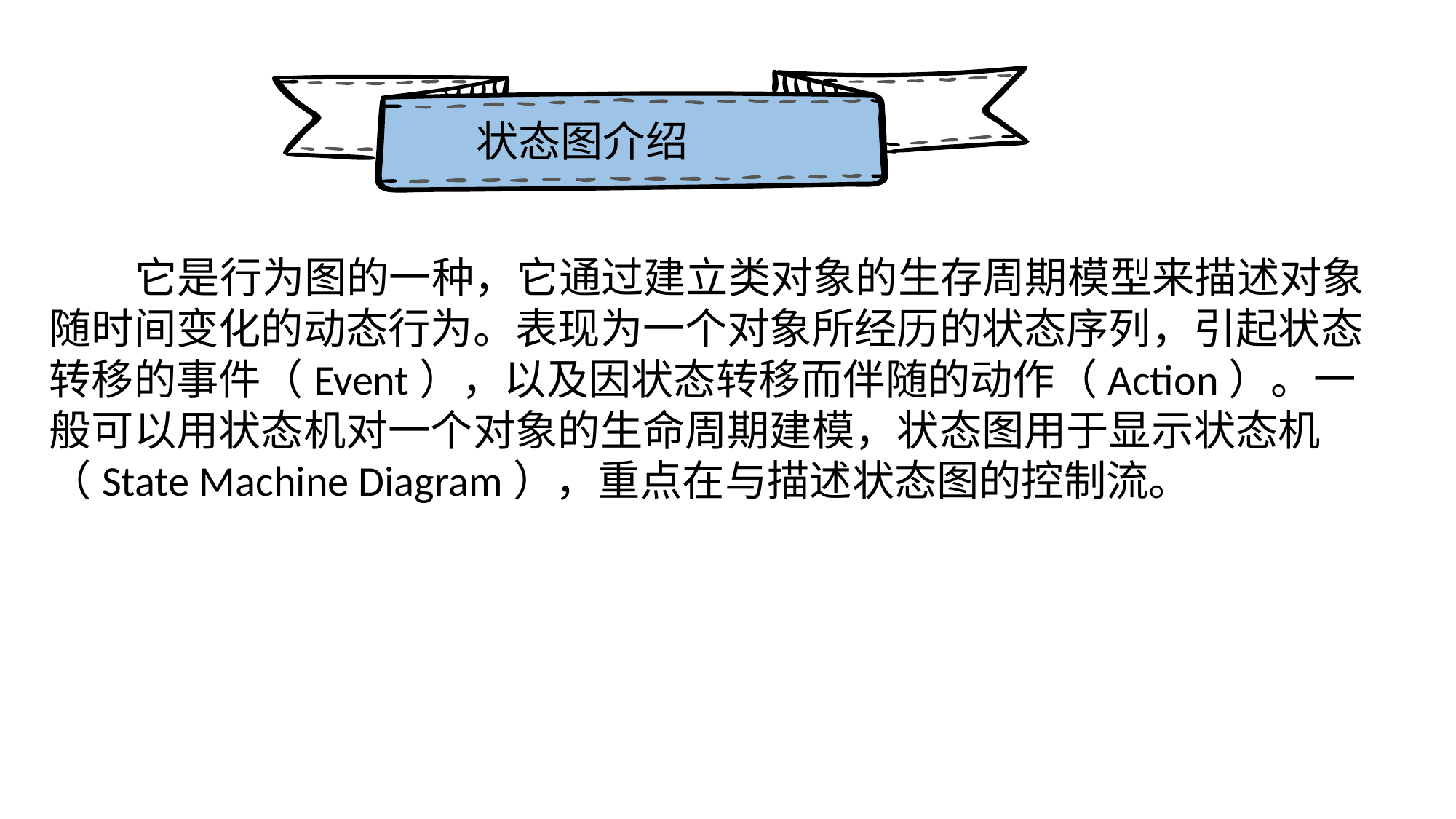

状态图介绍
        它是行为图的一种，它通过建立类对象的生存周期模型来描述对象随时间变化的动态行为。表现为一个对象所经历的状态序列，引起状态转移的事件（Event），以及因状态转移而伴随的动作（Action）。一般可以用状态机对一个对象的生命周期建模，状态图用于显示状态机（State Machine Diagram），重点在与描述状态图的控制流。